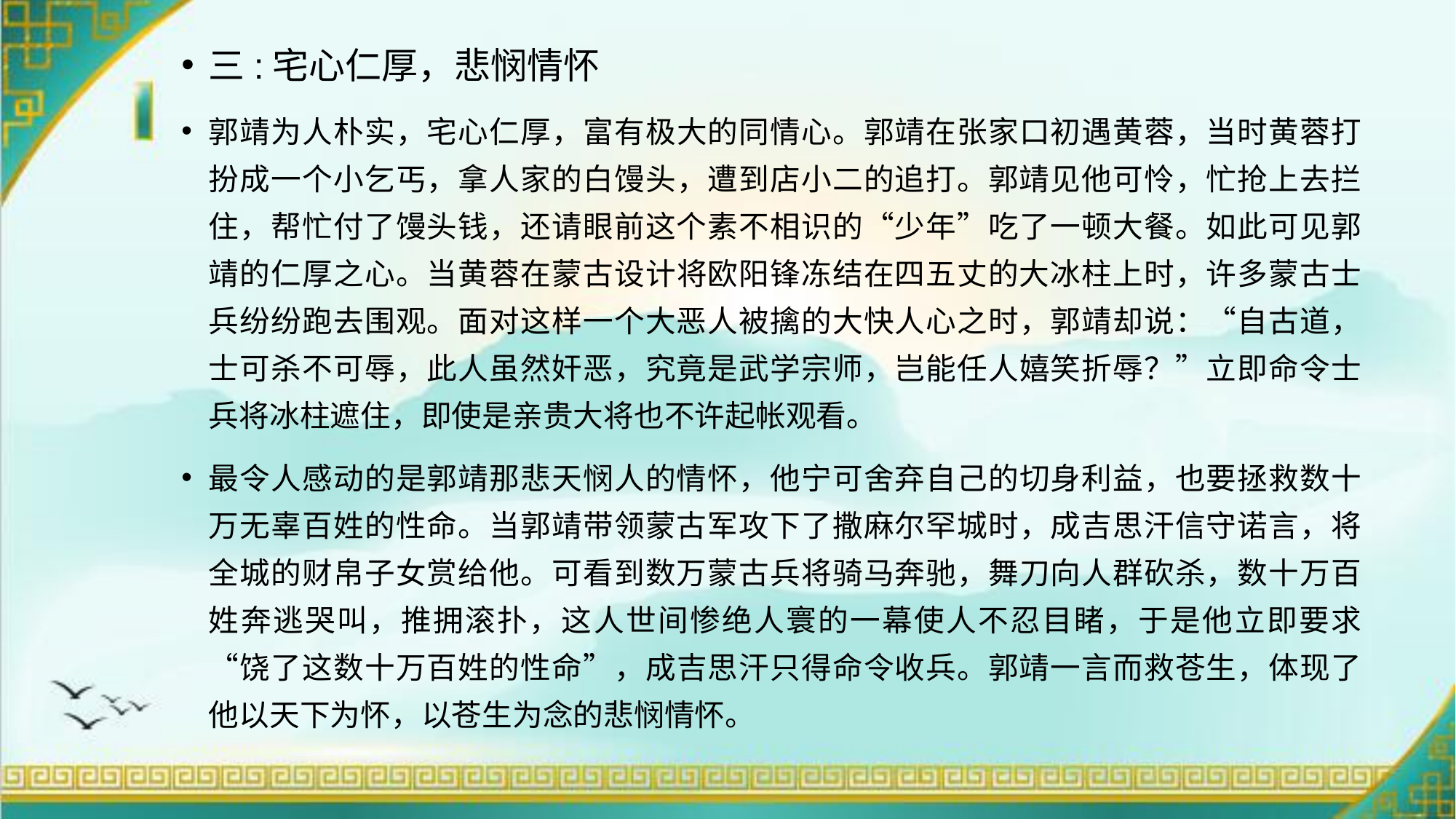

三:宅心仁厚，悲悯情怀
郭靖为人朴实，宅心仁厚，富有极大的同情心。郭靖在张家口初遇黄蓉，当时黄蓉打扮成一个小乞丐，拿人家的白馒头，遭到店小二的追打。郭靖见他可怜，忙抢上去拦住，帮忙付了馒头钱，还请眼前这个素不相识的“少年”吃了一顿大餐。如此可见郭靖的仁厚之心。当黄蓉在蒙古设计将欧阳锋冻结在四五丈的大冰柱上时，许多蒙古士兵纷纷跑去围观。面对这样一个大恶人被擒的大快人心之时，郭靖却说：“自古道，士可杀不可辱，此人虽然奸恶，究竟是武学宗师，岂能任人嬉笑折辱？”立即命令士兵将冰柱遮住，即使是亲贵大将也不许起帐观看。
最令人感动的是郭靖那悲天悯人的情怀，他宁可舍弃自己的切身利益，也要拯救数十万无辜百姓的性命。当郭靖带领蒙古军攻下了撒麻尔罕城时，成吉思汗信守诺言，将全城的财帛子女赏给他。可看到数万蒙古兵将骑马奔驰，舞刀向人群砍杀，数十万百姓奔逃哭叫，推拥滚扑，这人世间惨绝人寰的一幕使人不忍目睹，于是他立即要求“饶了这数十万百姓的性命”，成吉思汗只得命令收兵。郭靖一言而救苍生，体现了他以天下为怀，以苍生为念的悲悯情怀。